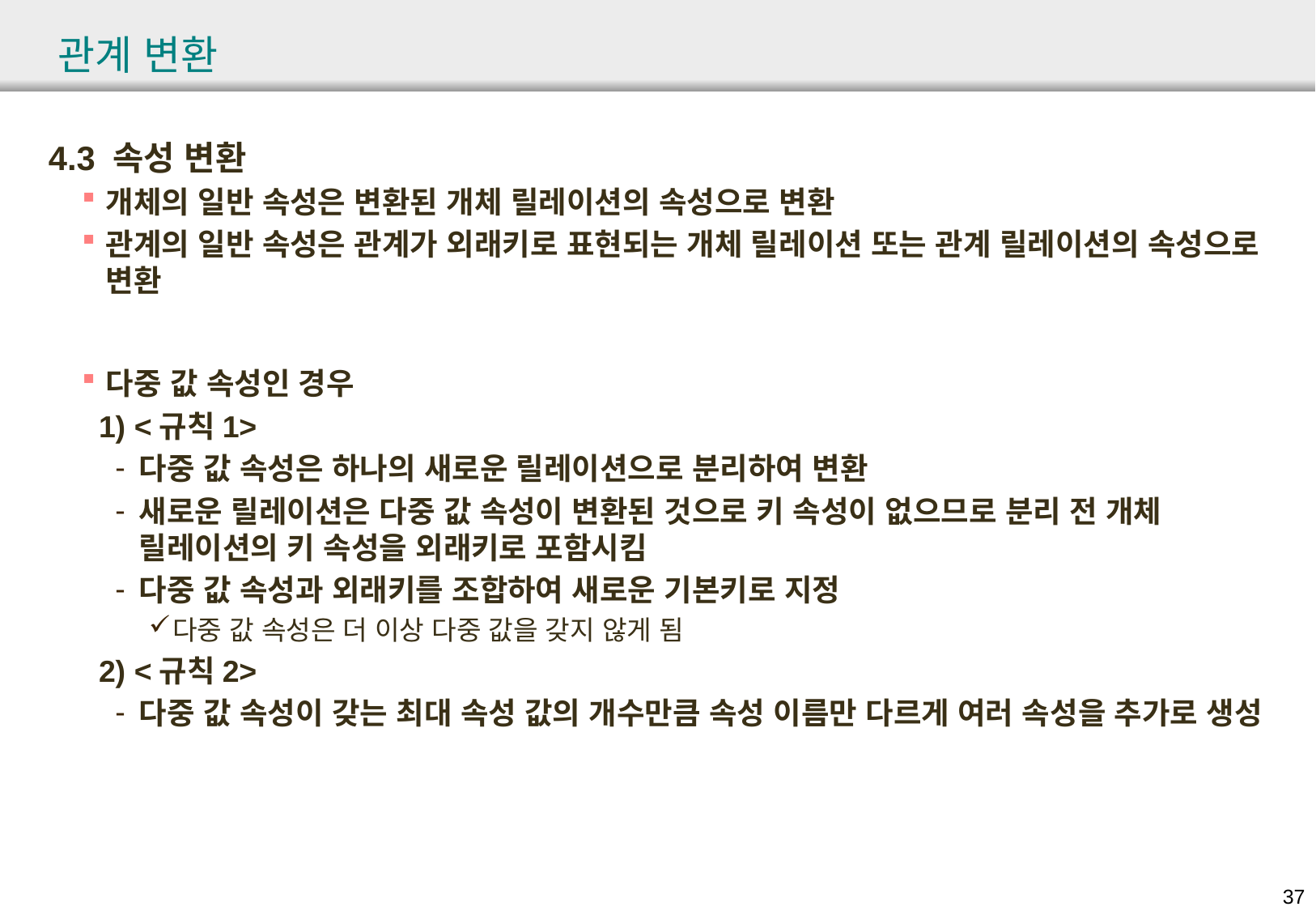

# 관계 변환
4.3 속성 변환
개체의 일반 속성은 변환된 개체 릴레이션의 속성으로 변환
관계의 일반 속성은 관계가 외래키로 표현되는 개체 릴레이션 또는 관계 릴레이션의 속성으로 변환

다중 값 속성인 경우
  1) <규칙1>
다중 값 속성은 하나의 새로운 릴레이션으로 분리하여 변환
새로운 릴레이션은 다중 값 속성이 변환된 것으로 키 속성이 없으므로 분리 전 개체 릴레이션의 키 속성을 외래키로 포함시킴
다중 값 속성과 외래키를 조합하여 새로운 기본키로 지정
다중 값 속성은 더 이상 다중 값을 갖지 않게 됨
  2) <규칙2>
다중 값 속성이 갖는 최대 속성 값의 개수만큼 속성 이름만 다르게 여러 속성을 추가로 생성